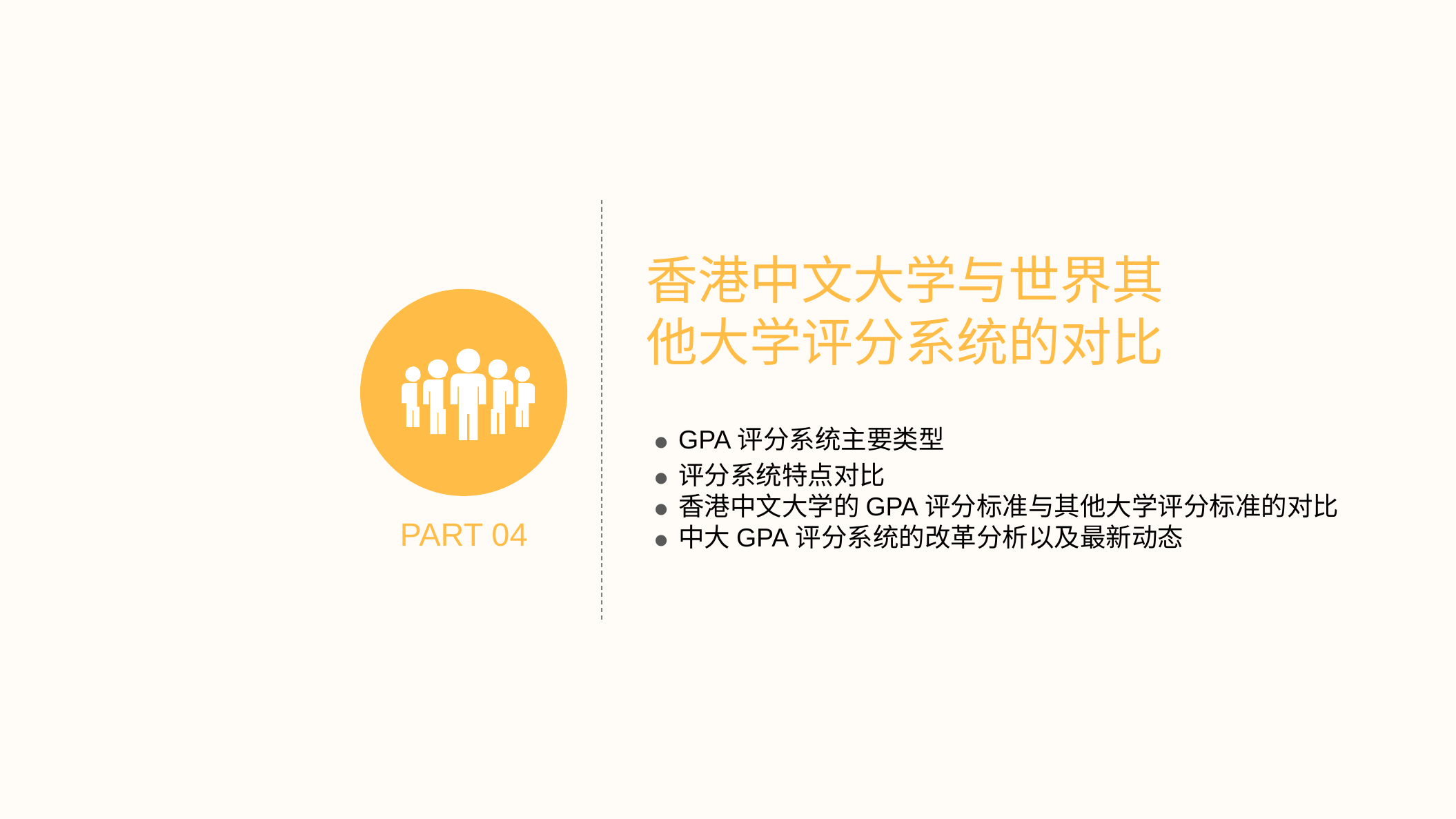

香港中文大学与世界其他大学评分系统的对比

GPA评分系统主要类型
评分系统特点对比
香港中文大学的GPA评分标准与其他大学评分标准的对比
中大GPA评分系统的改革分析以及最新动态

PART 04